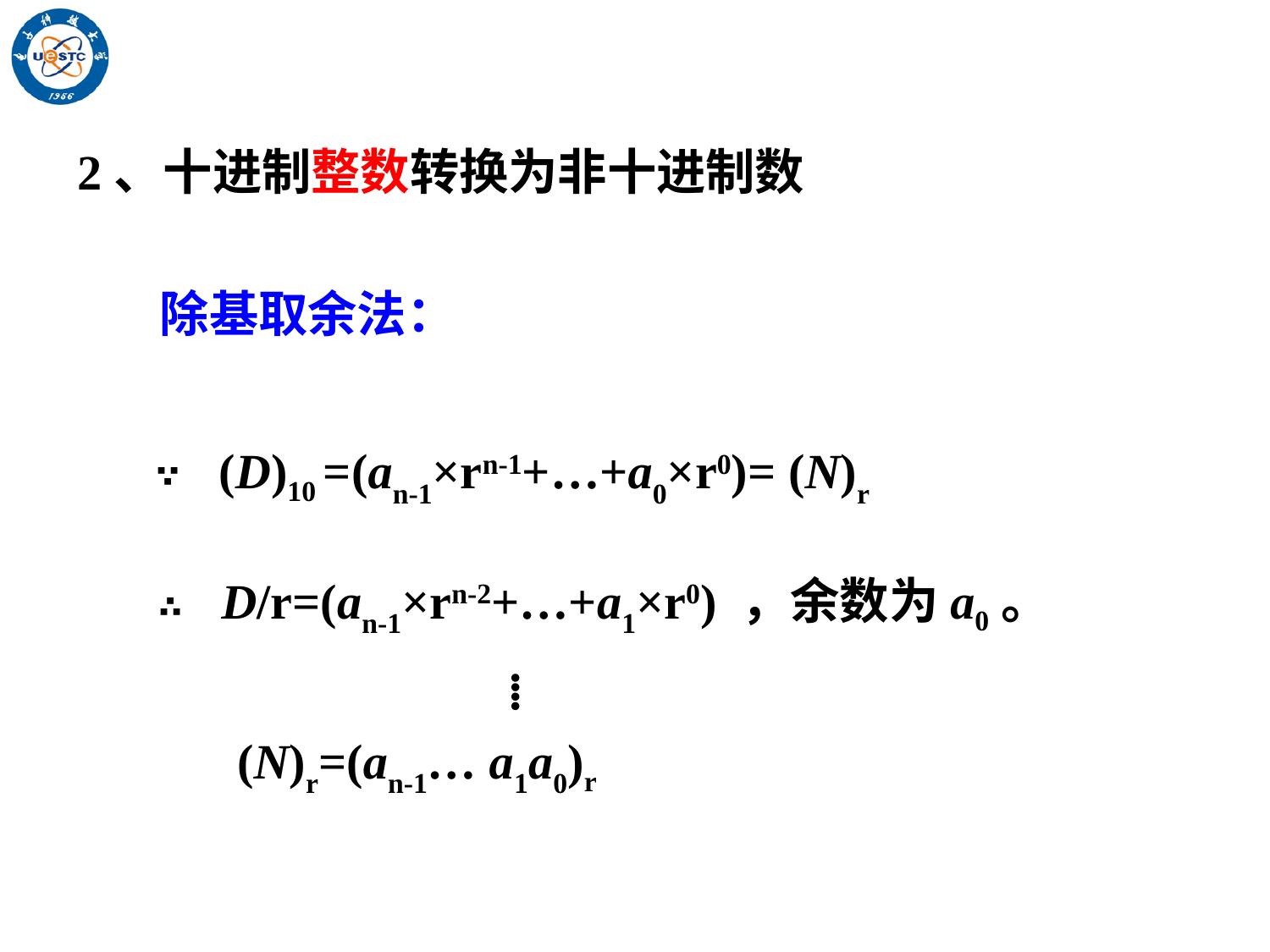

2、十进制整数转换为非十进制数
除基取余法：
∵   (D)10 =(an-1×rn-1+…+a0×r0)= (N)r
∴   D/r=(an-1×rn-2+…+a1×r0) ，余数为a0。
⁞
      (N)r=(an-1… a1a0)r